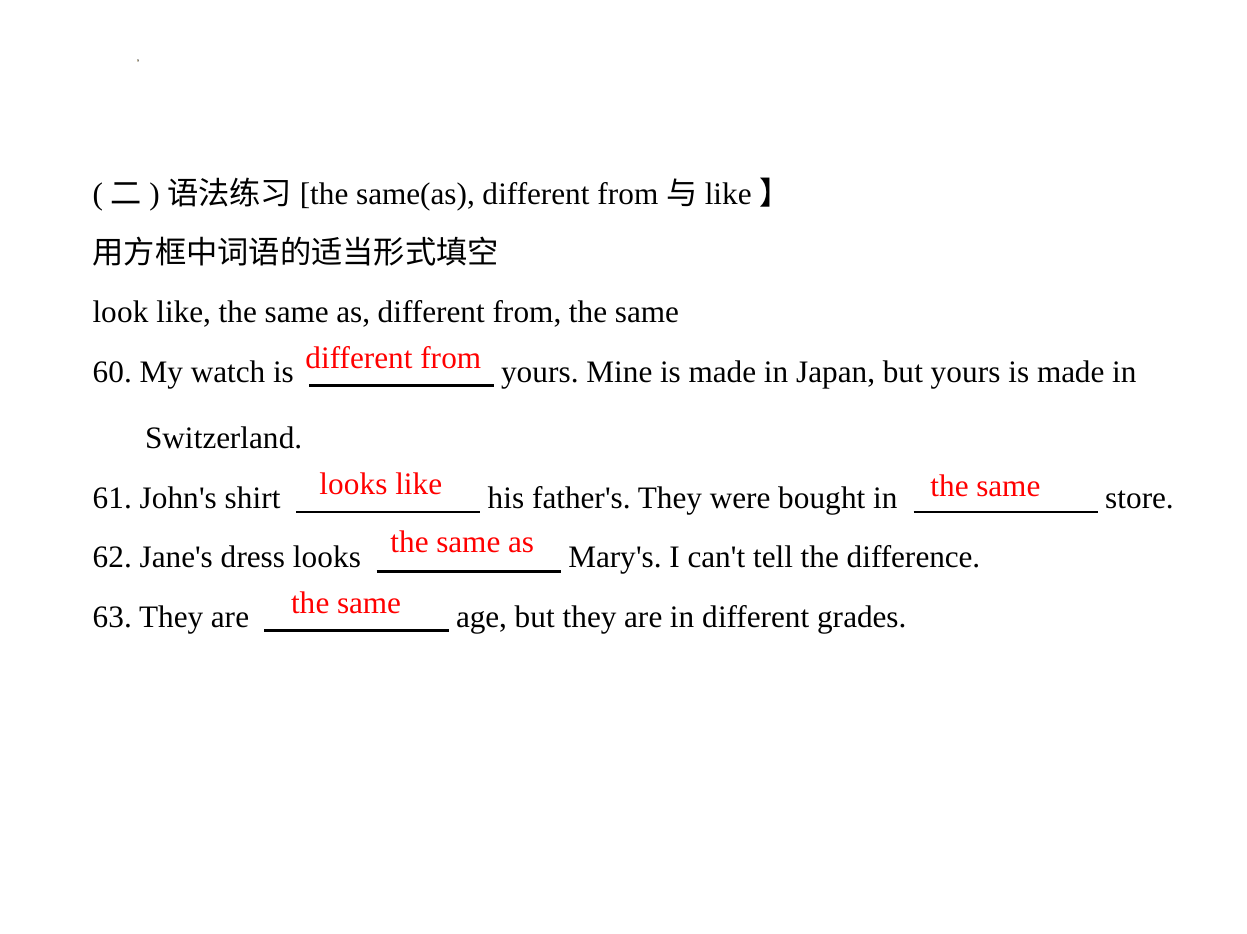

(二)语法练习[the same(as), different from与like】
用方框中词语的适当形式填空
look like, the same as, different from, the same
60. My watch is 　　　　　    yours. Mine is made in Japan, but yours is made in
     Switzerland.
61. John's shirt 　　　　　    his father's. They were bought in 　　　　　    store.
62. Jane's dress looks 　　　　　    Mary's. I can't tell the difference.
63. They are 　　　　　    age, but they are in different grades.
different from
looks like
the same
the same as
the same